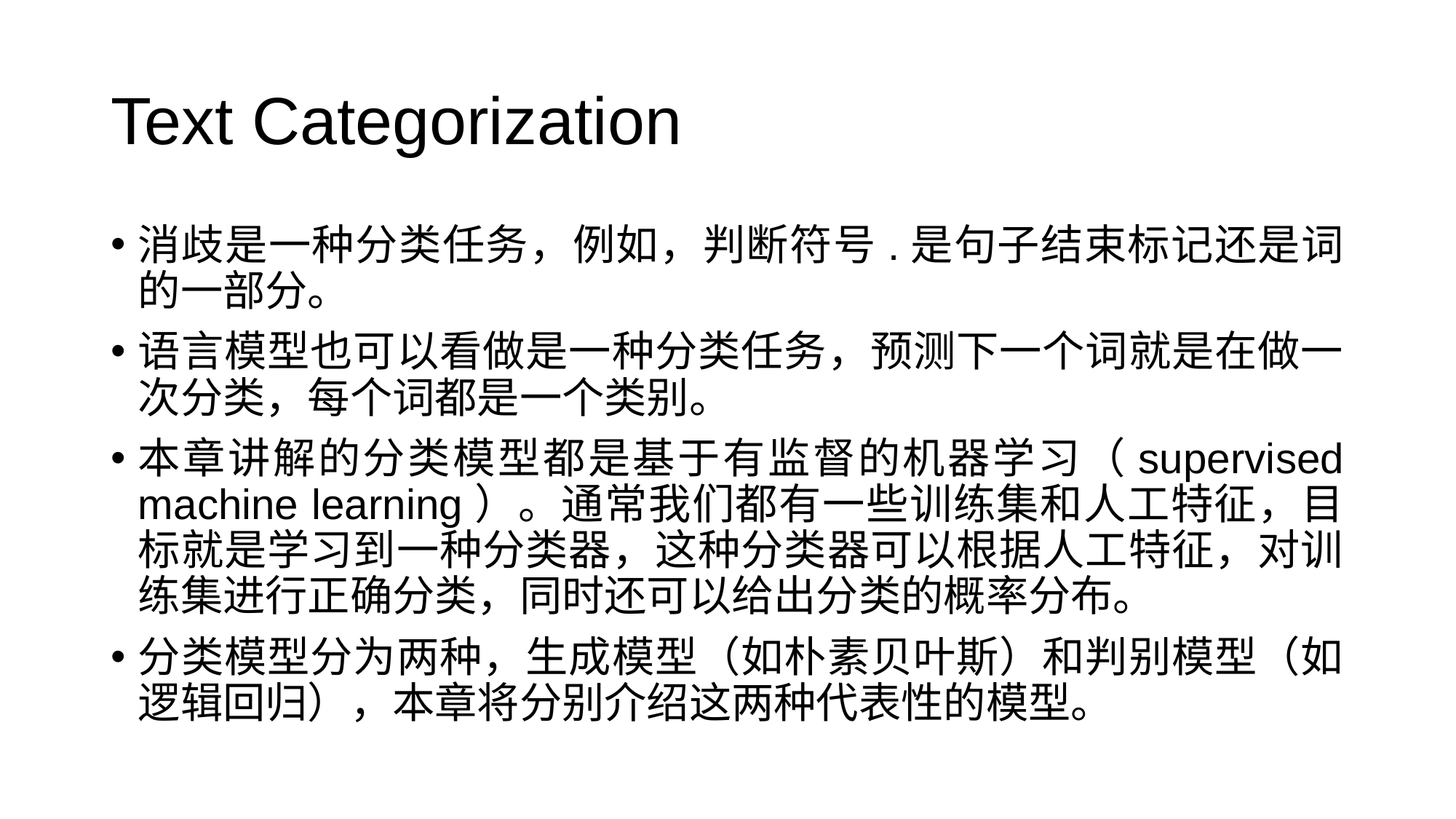

# Text Categorization
消歧是一种分类任务，例如，判断符号.是句子结束标记还是词的一部分。
语言模型也可以看做是一种分类任务，预测下一个词就是在做一次分类，每个词都是一个类别。
本章讲解的分类模型都是基于有监督的机器学习（supervised machine learning）。通常我们都有一些训练集和人工特征，目标就是学习到一种分类器，这种分类器可以根据人工特征，对训练集进行正确分类，同时还可以给出分类的概率分布。
分类模型分为两种，生成模型（如朴素贝叶斯）和判别模型（如逻辑回归），本章将分别介绍这两种代表性的模型。